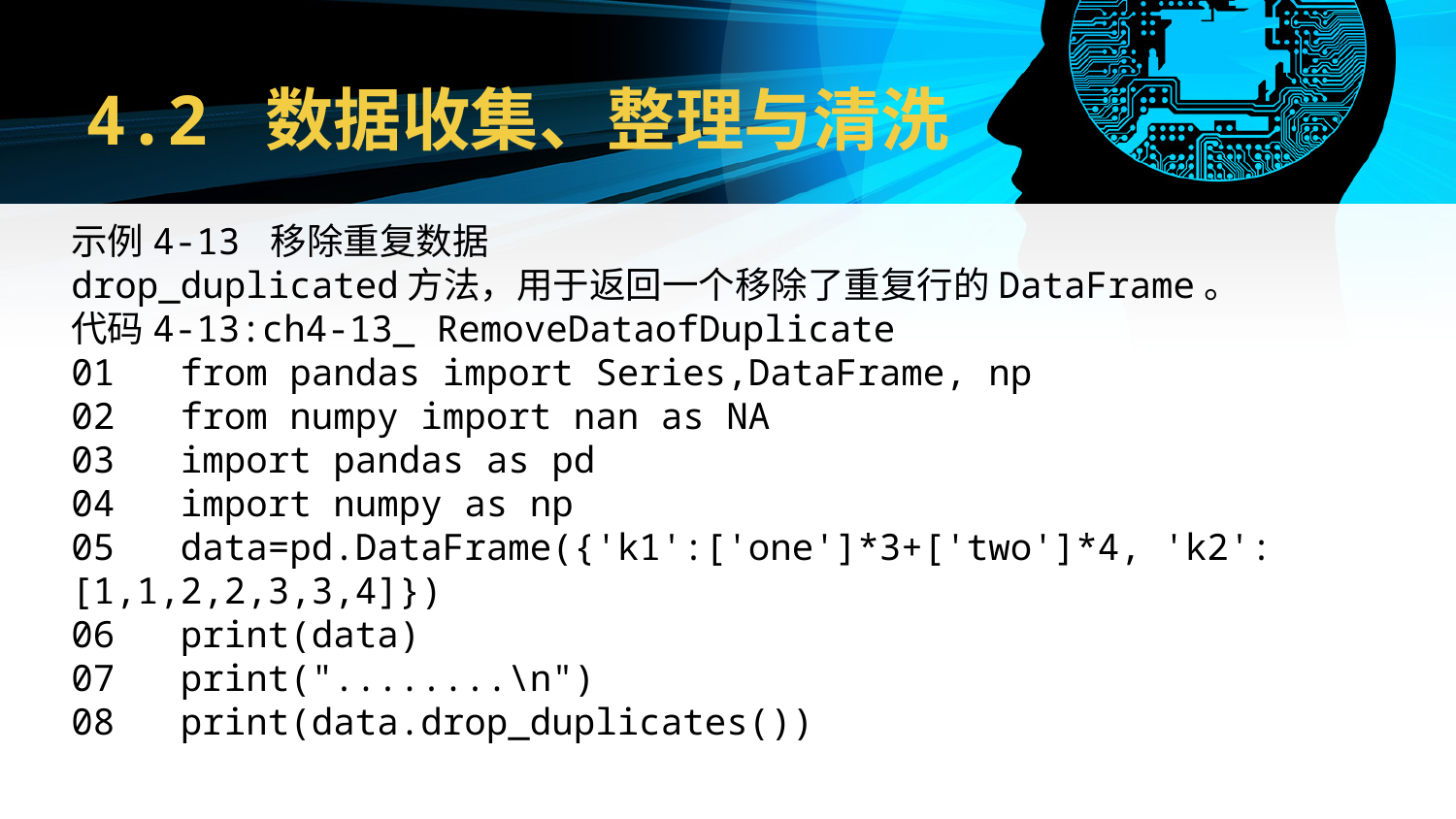

# 4.2 数据收集、整理与清洗
示例4-13 移除重复数据
drop_duplicated方法，用于返回一个移除了重复行的DataFrame。
代码4-13:ch4-13_ RemoveDataofDuplicate
01   from pandas import Series,DataFrame, np
02   from numpy import nan as NA
03   import pandas as pd
04   import numpy as np
05   data=pd.DataFrame({'k1':['one']*3+['two']*4, 'k2':[1,1,2,2,3,3,4]})
06   print(data)
07   print("........\n")
08   print(data.drop_duplicates())